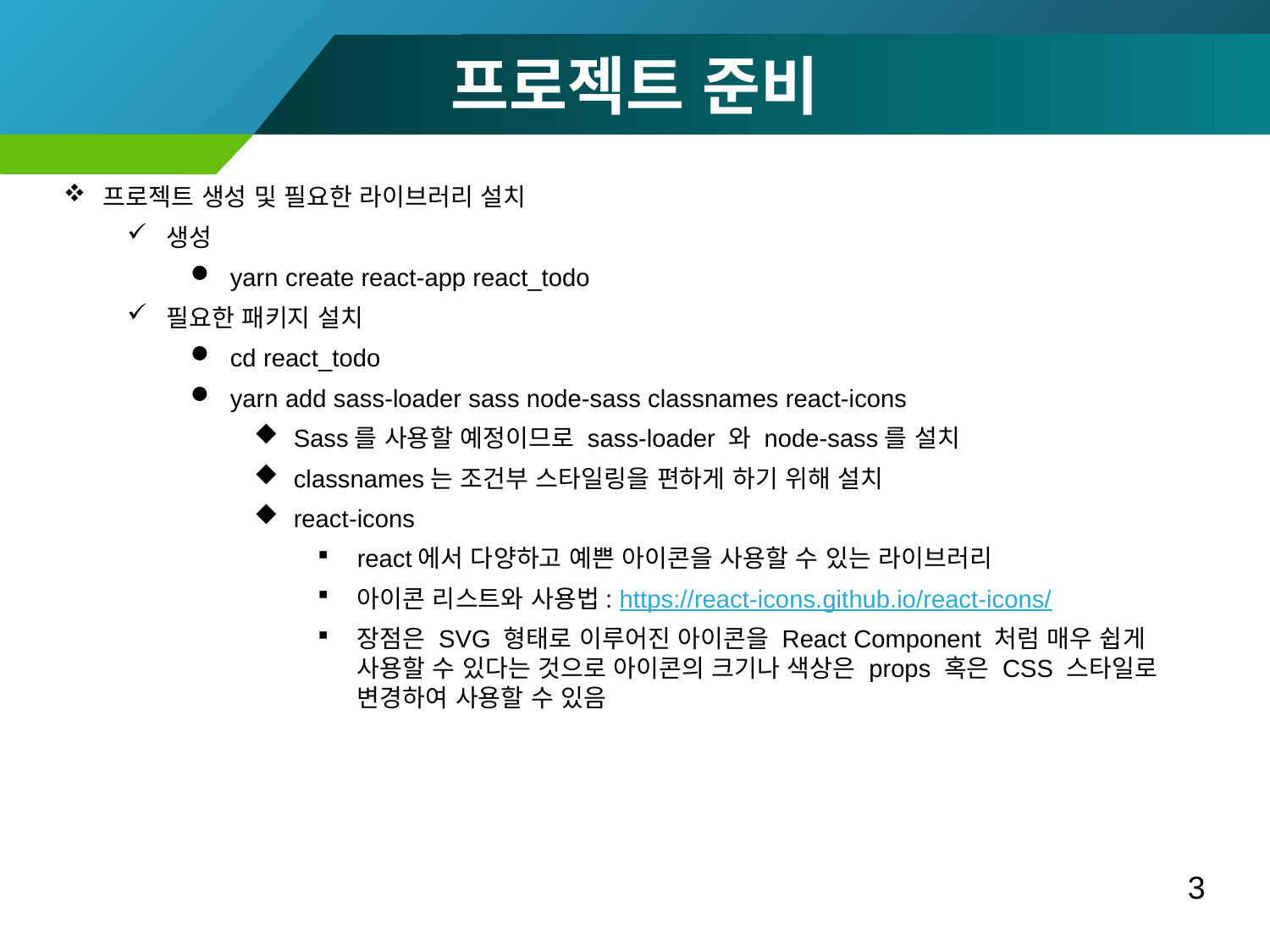

프로젝트 준비
프로젝트 생성 및 필요한 라이브러리 설치
생성
yarn create react-app react_todo
필요한 패키지 설치
cd react_todo
yarn add sass-loader sass node-sass classnames react-icons
Sass를 사용할 예정이므로 sass-loader 와 node-sass를 설치
classnames는 조건부 스타일링을 편하게 하기 위해 설치
react-icons
react에서 다양하고 예쁜 아이콘을 사용할 수 있는 라이브러리
아이콘 리스트와 사용법: https://react-icons.github.io/react-icons/
장점은 SVG 형태로 이루어진 아이콘을 React Component 처럼 매우 쉽게 사용할 수 있다는 것으로 아이콘의 크기나 색상은 props 혹은 CSS 스타일로 변경하여 사용할 수 있음
3